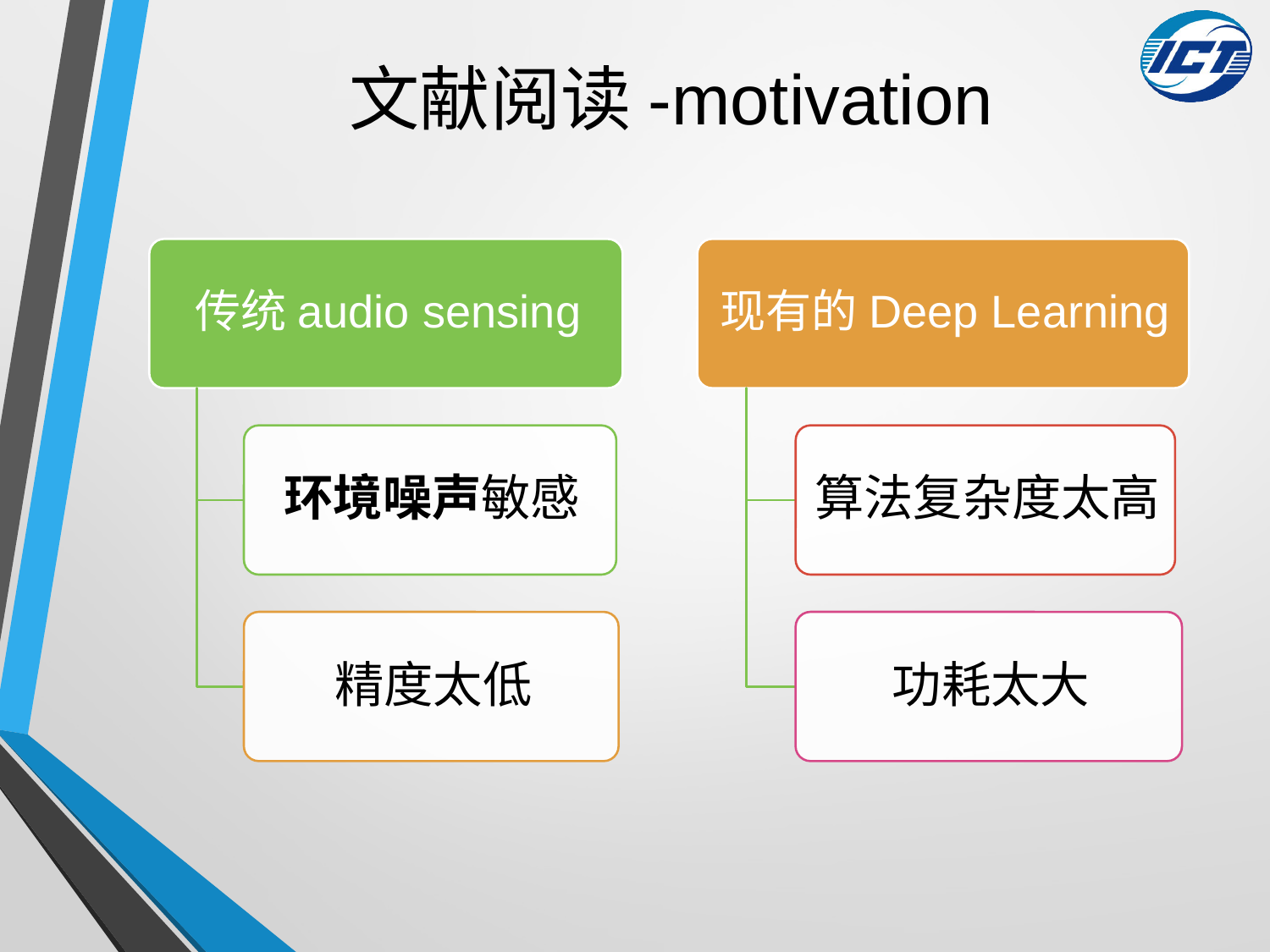

# 文献阅读-motivation
传统audio sensing
环境噪声敏感
精度太低
现有的Deep Learning
算法复杂度太高
功耗太大